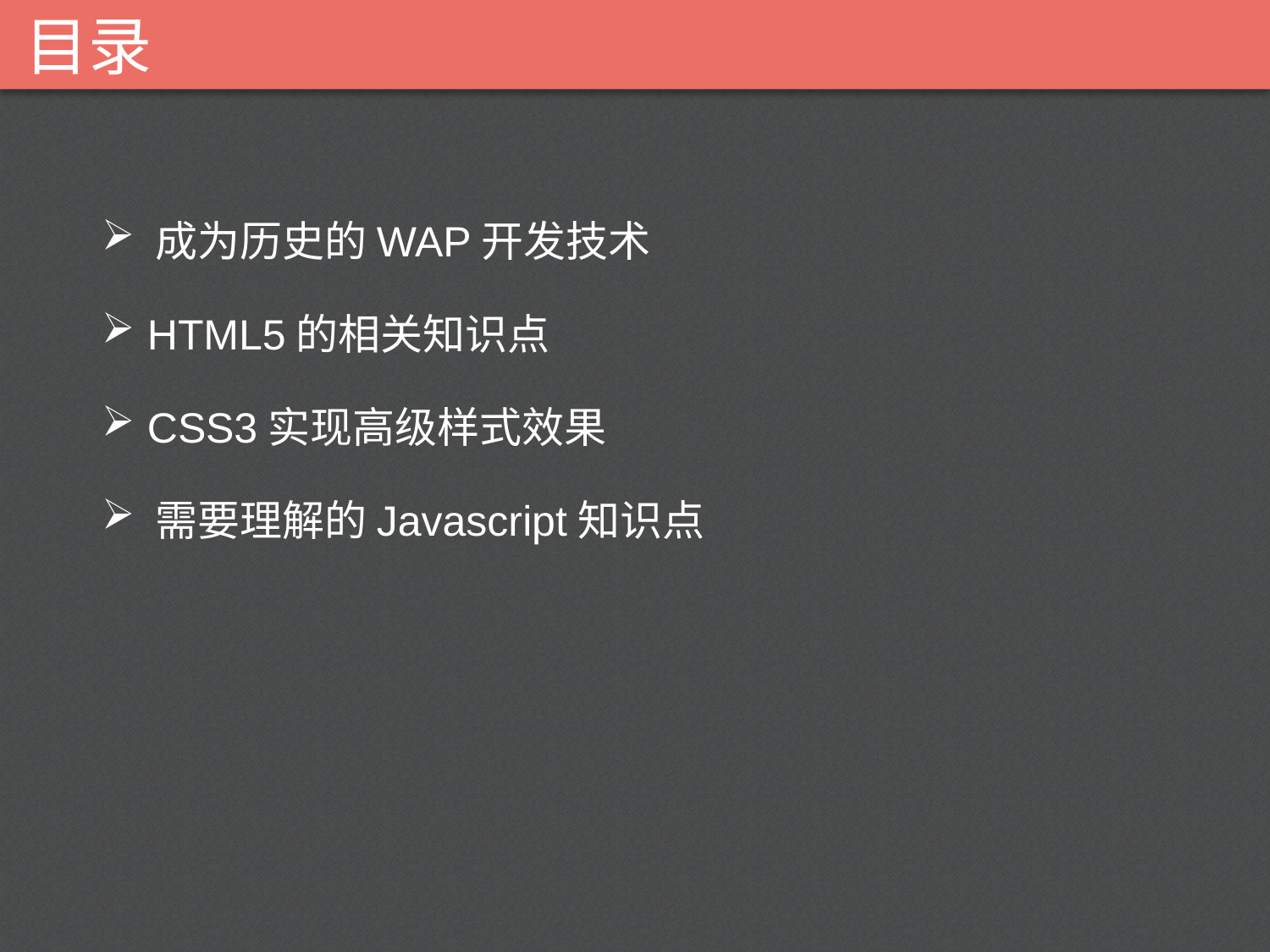

# 目录
 成为历史的WAP开发技术
 HTML5的相关知识点
 CSS3实现高级样式效果
 需要理解的Javascript知识点